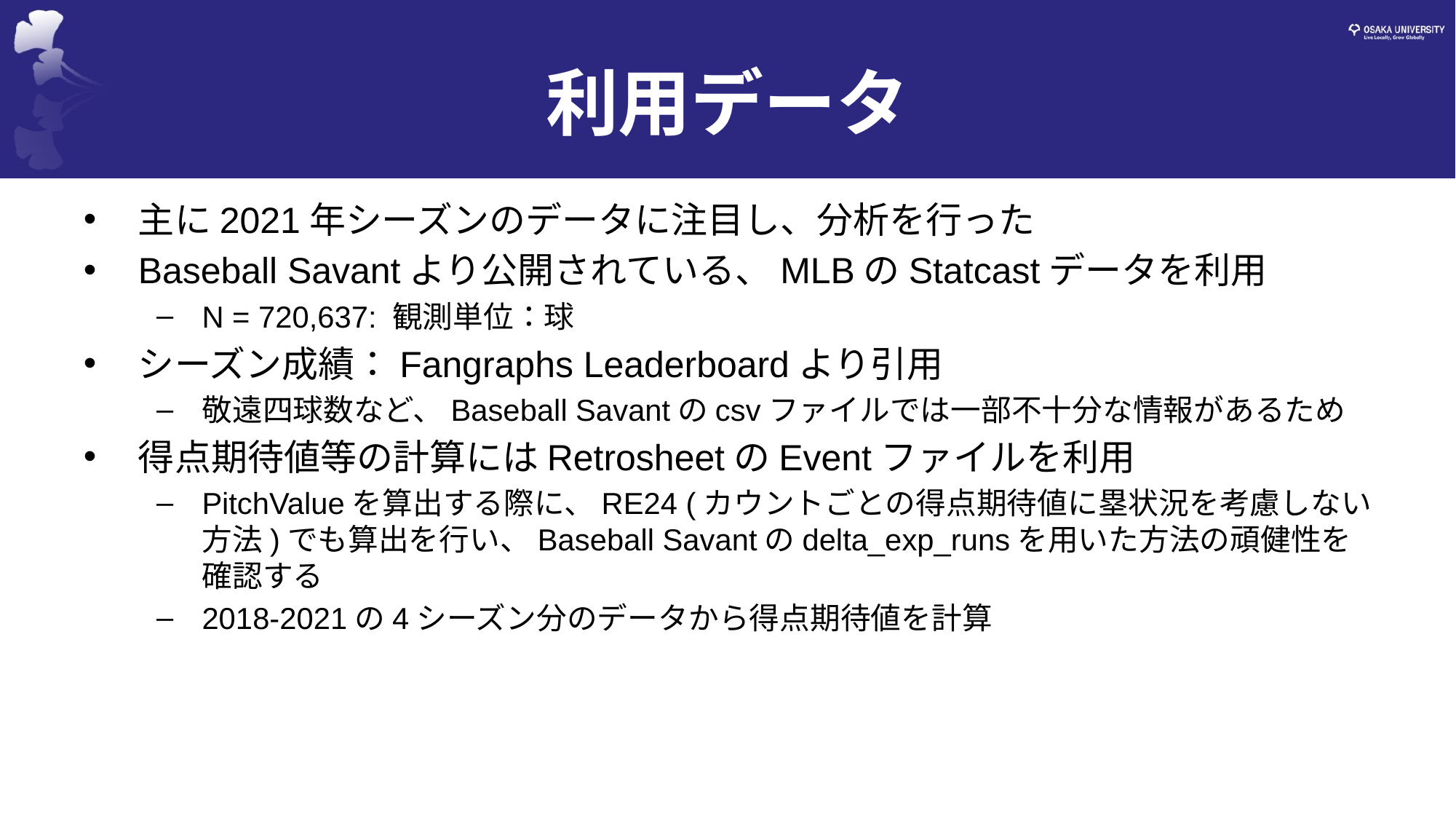

# 利用データ
主に2021年シーズンのデータに注目し、分析を行った
Baseball Savantより公開されている、MLBのStatcastデータを利用
N = 720,637: 観測単位：球
シーズン成績：Fangraphs Leaderboardより引用
敬遠四球数など、Baseball Savantのcsvファイルでは一部不十分な情報があるため
得点期待値等の計算にはRetrosheetのEventファイルを利用
PitchValueを算出する際に、RE24 (カウントごとの得点期待値に塁状況を考慮しない方法)でも算出を行い、Baseball Savantのdelta_exp_runsを用いた方法の頑健性を確認する
2018-2021の4シーズン分のデータから得点期待値を計算